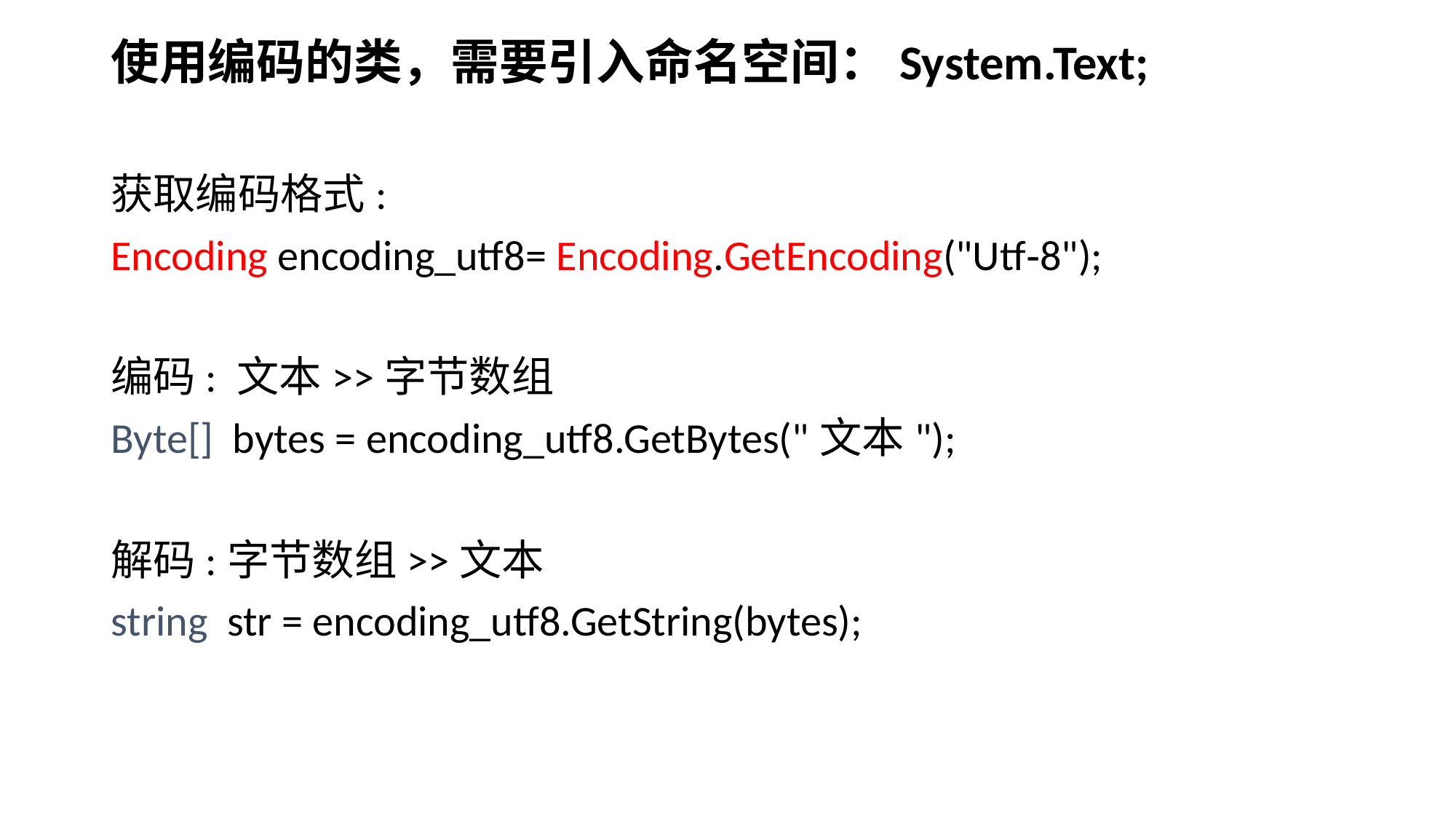

使用编码的类，需要引入命名空间：System.Text;

获取编码格式:
Encoding encoding_utf8= Encoding.GetEncoding("Utf‐8");

编码: 文本>>字节数组
Byte[]  bytes = encoding_utf8.GetBytes("文本");

解码:字节数组>>文本
string  str = encoding_utf8.GetString(bytes);